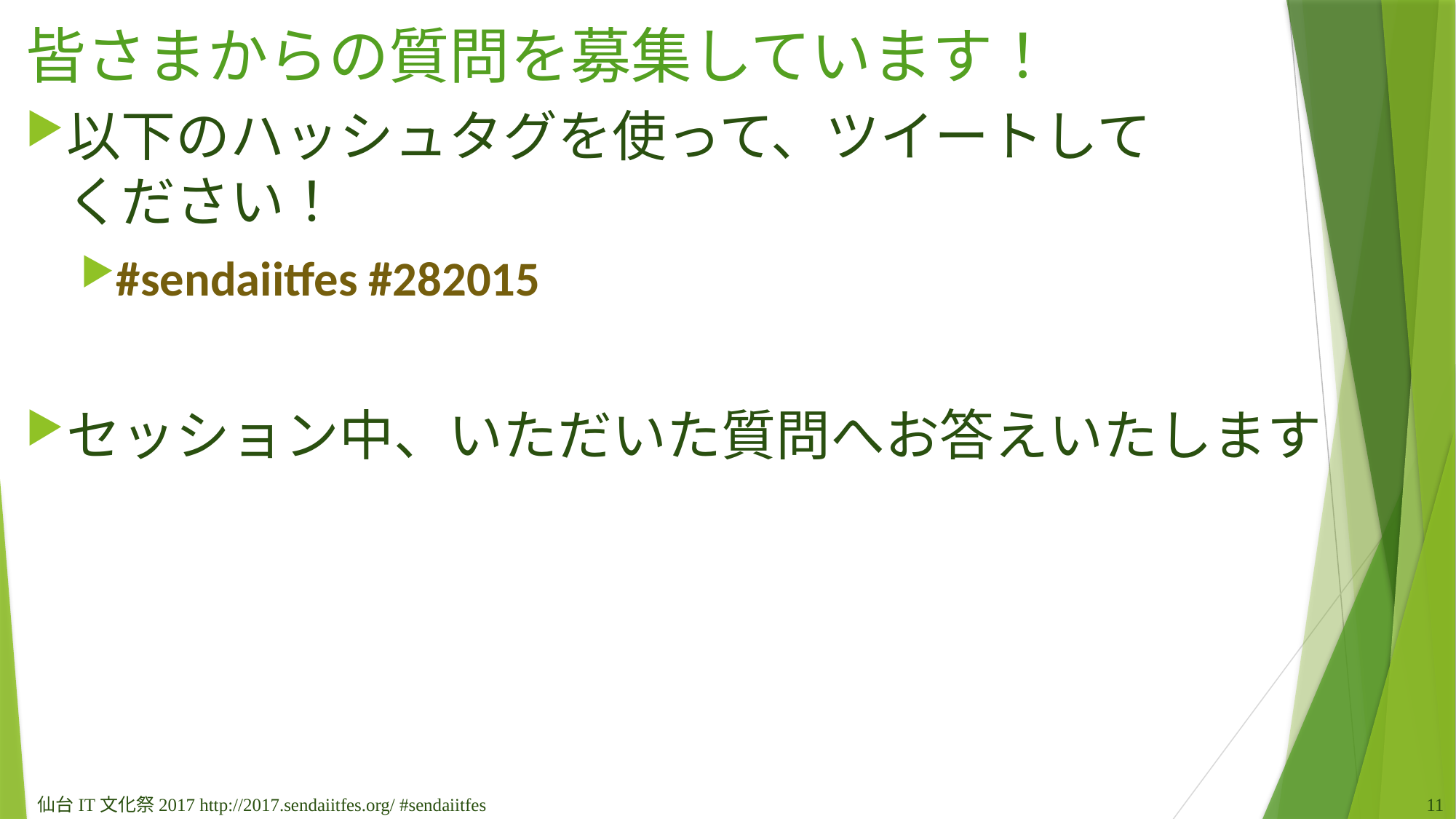

# 皆さまからの質問を募集しています！
以下のハッシュタグを使って、ツイートして
ください！
#sendaiitfes #282015

セッション中、いただいた質問へお答えいたします
仙台IT文化祭2017 http://2017.sendaiitfes.org/ #sendaiitfes
11